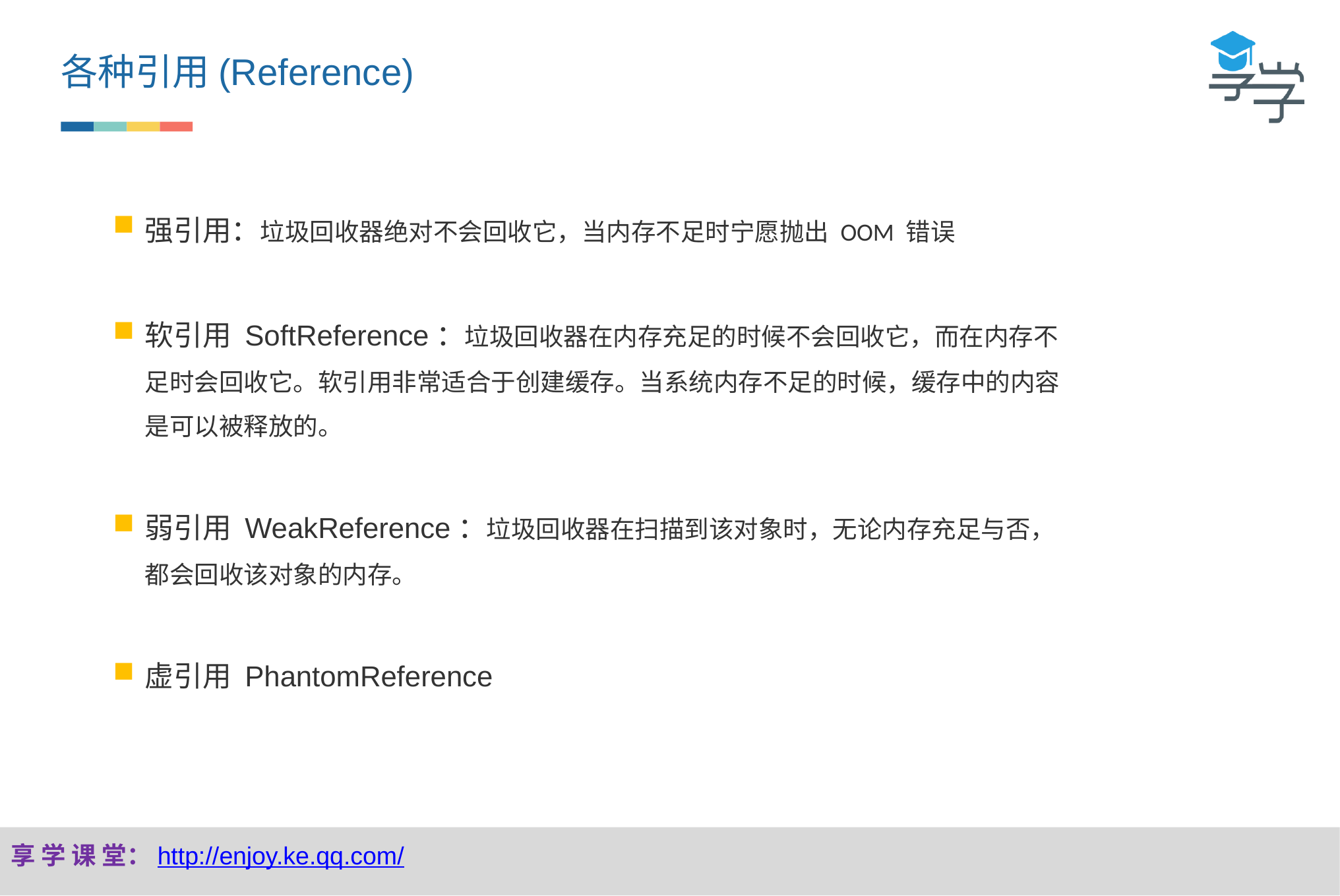

各种引用(Reference)

强引用：垃圾回收器绝对不会回收它，当内存不足时宁愿抛出 OOM 错误

软引用 SoftReference：垃圾回收器在内存充足的时候不会回收它，而在内存不足时会回收它。软引用非常适合于创建缓存。当系统内存不足的时候，缓存中的内容是可以被释放的。

弱引用 WeakReference：垃圾回收器在扫描到该对象时，无论内存充足与否，都会回收该对象的内存。

虚引用 PhantomReference